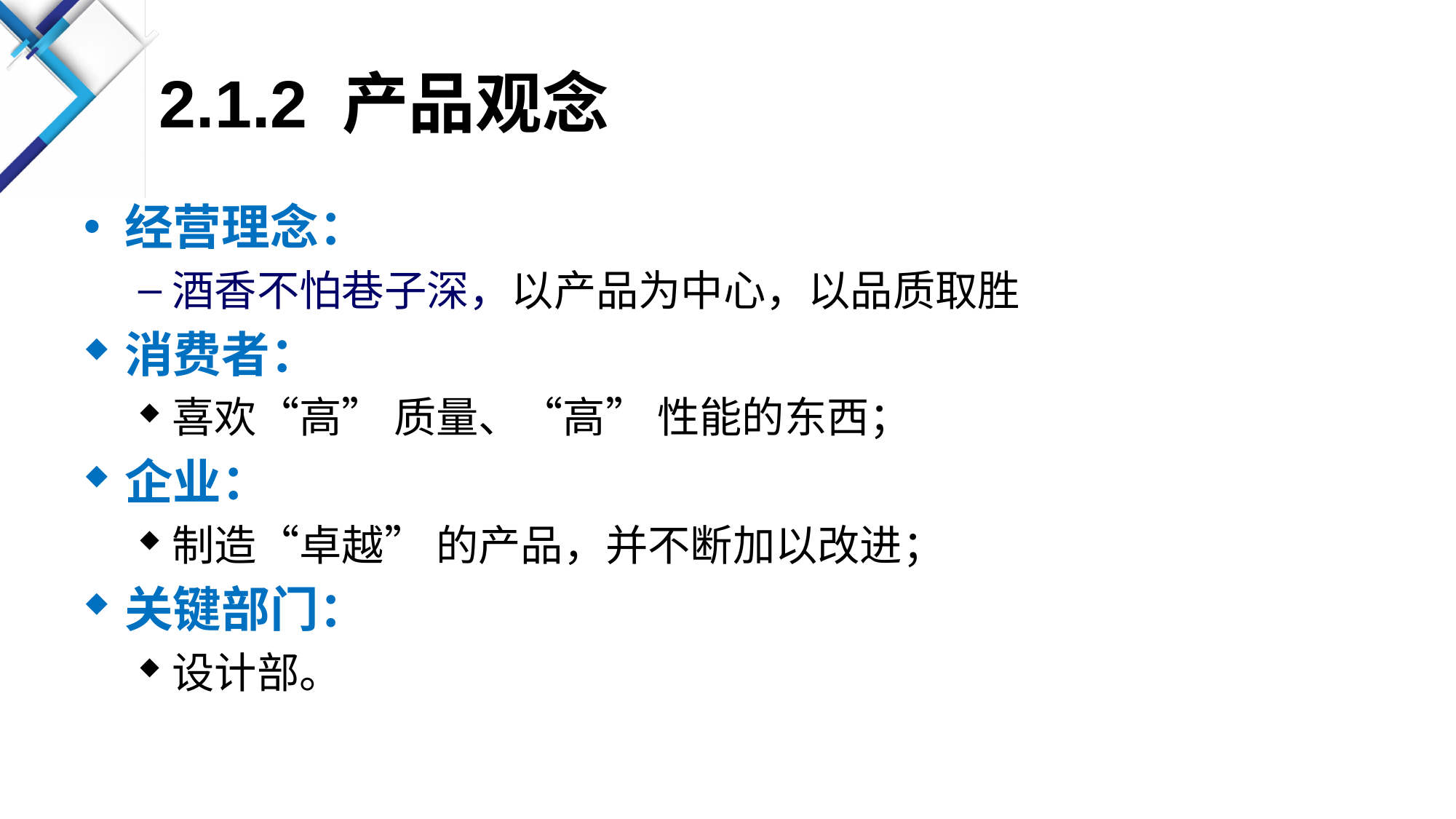

# 2.1.2 产品观念
经营理念：
酒香不怕巷子深，以产品为中心，以品质取胜
消费者：
喜欢“高” 质量、“高” 性能的东西；
企业：
制造“卓越” 的产品，并不断加以改进；
关键部门：
设计部。